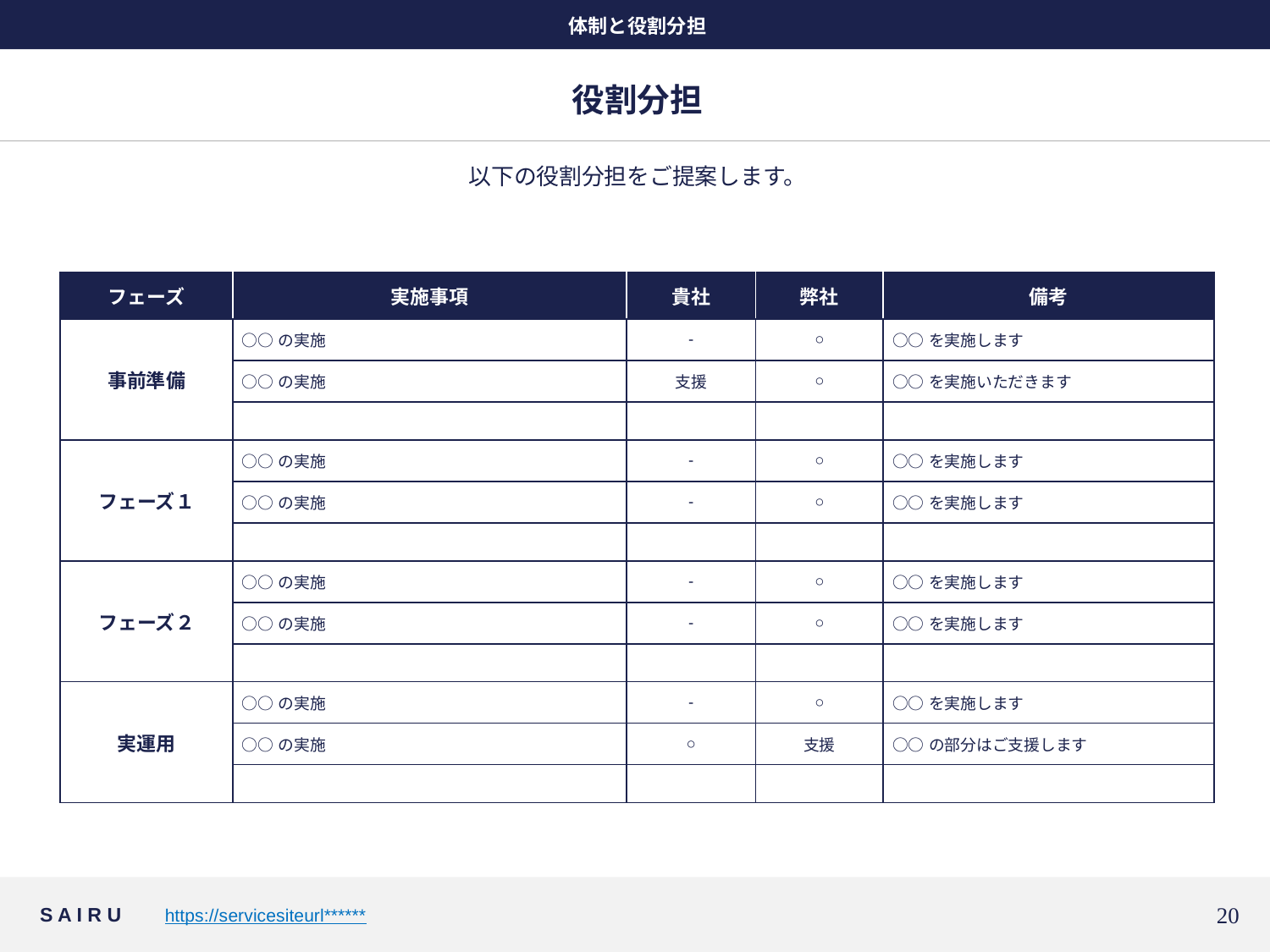

体制と役割分担
# 役割分担
以下の役割分担をご提案します。
| フェーズ | 実施事項 | 貴社 | 弊社 | 備考 |
| --- | --- | --- | --- | --- |
| 事前準備 | ○○の実施 | - | ○ | ○○を実施します |
|  | ○○の実施 | 支援 | ○ | ○○を実施いただきます |
|  |  |  |  |  |
| フェーズ１ | ○○の実施 | - | ○ | ○○を実施します |
|  | ○○の実施 | - | ○ | ○○を実施します |
|  |  |  |  |  |
| フェーズ２ | ○○の実施 | - | ○ | ○○を実施します |
|  | ○○の実施 | - | ○ | ○○を実施します |
|  |  |  |  |  |
| 実運用 | ○○の実施 | - | ○ | ○○を実施します |
|  | ○○の実施 | ○ | 支援 | ○○の部分はご支援します |
|  |  |  |  |  |
20